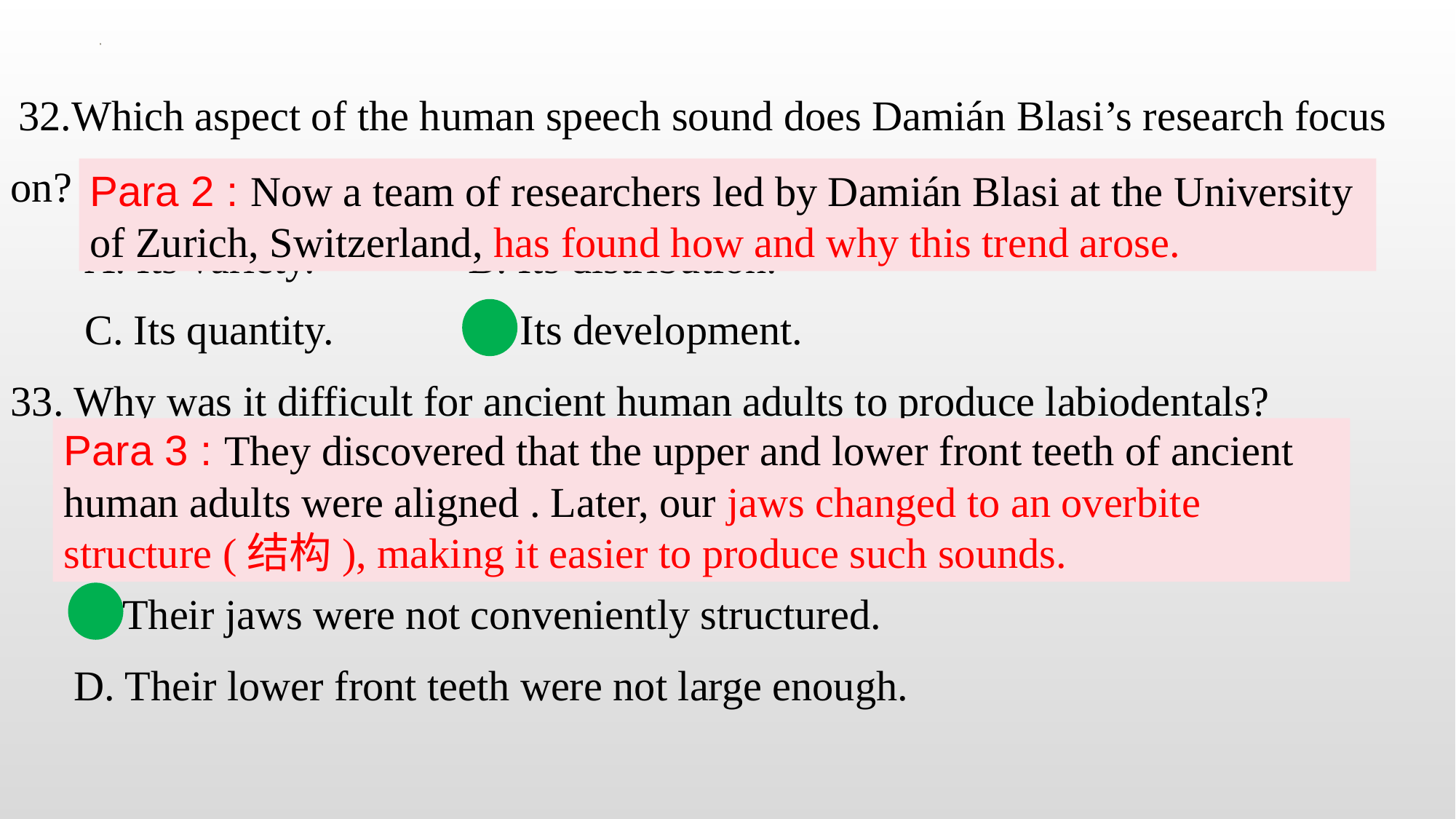

32.Which aspect of the human speech sound does Damián Blasi’s research focus on?
       A. Its variety.		  B. Its distribution.
       C. Its quantity.		  D. Its development.
33. Why was it difficult for ancient human adults to produce labiodentals?
      A. They had fewer upper teeth than lower teeth.
      B. They could not open and close their lips easily.
      C. Their jaws were not conveniently structured.
      D. Their lower front teeth were not large enough.
Para 2 : Now a team of researchers led by Damián Blasi at the University of Zurich, Switzerland, has found how and why this trend arose.

Para 3 : They discovered that the upper and lower front teeth of ancient human adults were aligned . Later, our jaws changed to an overbite structure (结构), making it easier to produce such sounds.